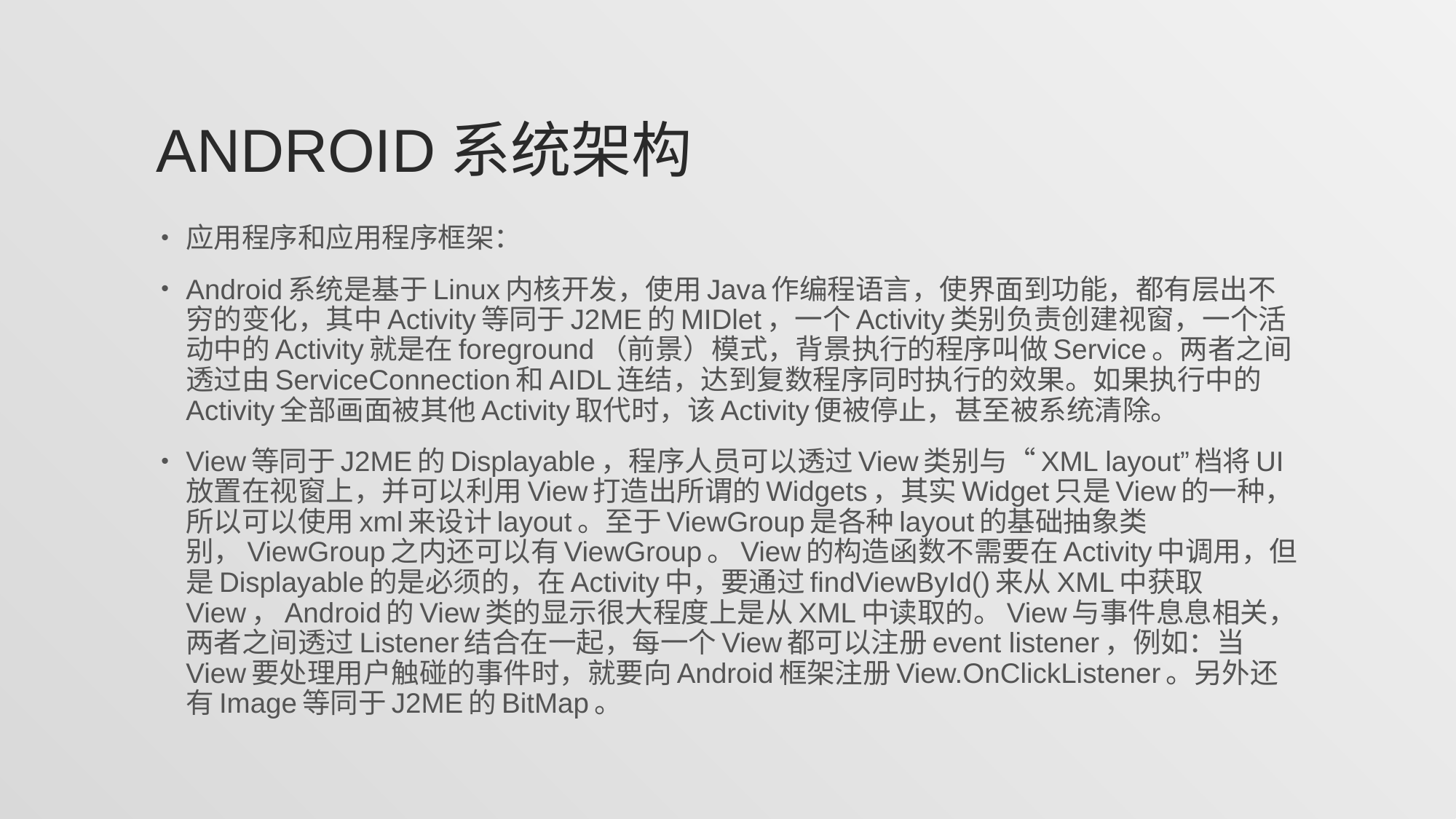

# Android系统架构
应用程序和应用程序框架：
Android系统是基于Linux内核开发，使用Java作编程语言，使界面到功能，都有层出不穷的变化，其中Activity等同于J2ME的MIDlet，一个Activity类别负责创建视窗，一个活动中的Activity就是在foreground（前景）模式，背景执行的程序叫做Service。两者之间透过由ServiceConnection和AIDL连结，达到复数程序同时执行的效果。如果执行中的Activity全部画面被其他Activity取代时，该Activity便被停止，甚至被系统清除。
View等同于J2ME的Displayable，程序人员可以透过View类别与“XML layout”档将UI放置在视窗上，并可以利用View打造出所谓的Widgets，其实Widget只是View的一种，所以可以使用xml来设计layout。至于ViewGroup是各种layout的基础抽象类别，ViewGroup之内还可以有ViewGroup。View的构造函数不需要在Activity中调用，但是Displayable的是必须的，在Activity中，要通过findViewById()来从XML中获取View，Android的View类的显示很大程度上是从XML中读取的。View与事件息息相关，两者之间透过Listener结合在一起，每一个View都可以注册event listener，例如：当View要处理用户触碰的事件时，就要向Android框架注册View.OnClickListener。另外还有Image等同于J2ME的BitMap。